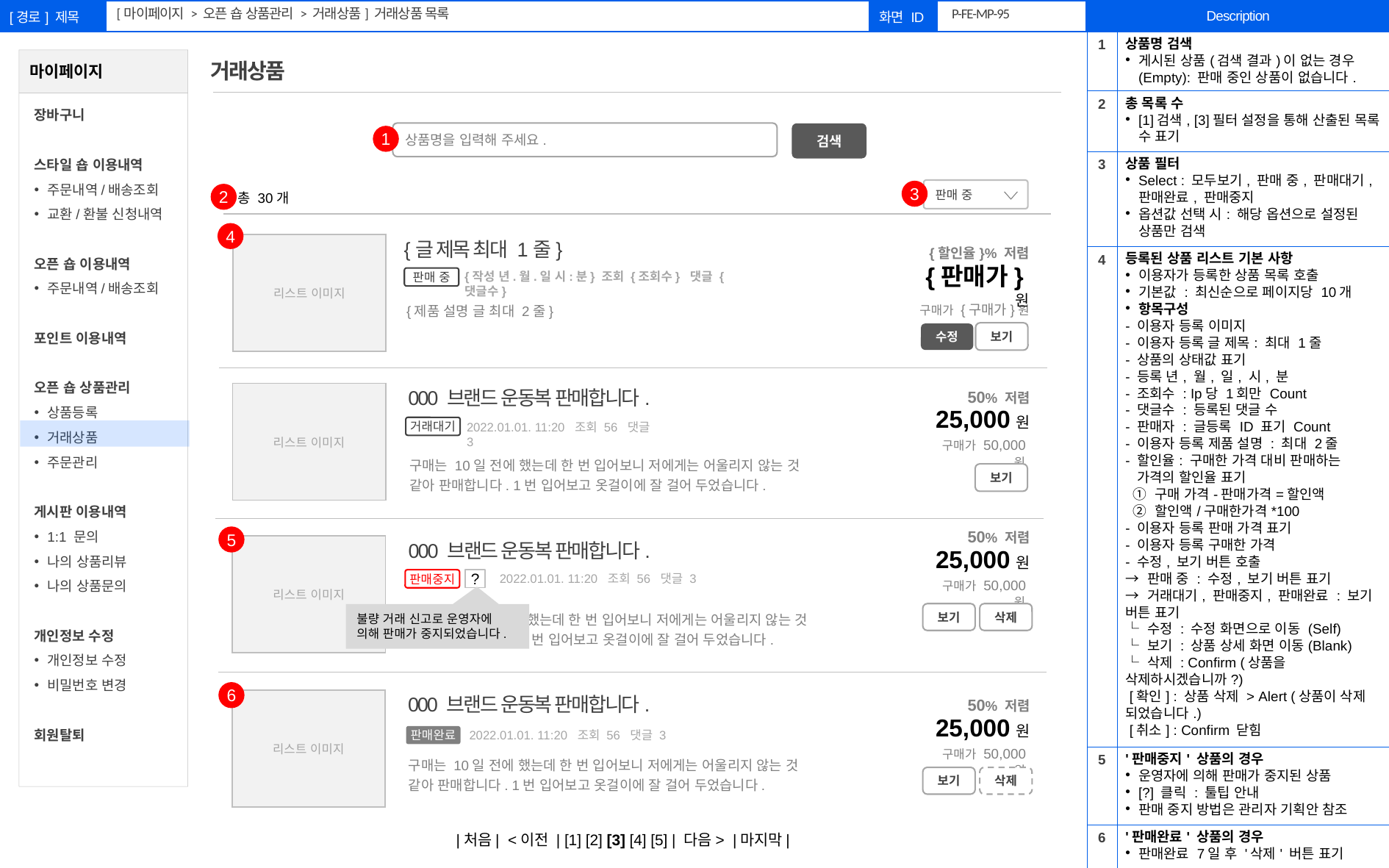

[마이페이지 > 오픈 숍 상품관리 > 거래상품] 거래상품 목록
# P-FE-MP-95
| 1 | 상품명 검색 게시된 상품(검색 결과)이 없는 경우(Empty): 판매 중인 상품이 없습니다. |
| --- | --- |
| 2 | 총 목록 수 [1]검색, [3]필터 설정을 통해 산출된 목록 수 표기 |
| 3 | 상품 필터 Select : 모두보기, 판매 중, 판매대기, 판매완료, 판매중지 옵션값 선택 시: 해당 옵션으로 설정된 상품만 검색 |
| 4 | 등록된 상품 리스트 기본 사항 이용자가 등록한 상품 목록 호출 기본값 : 최신순으로 페이지당 10개 항목구성 - 이용자 등록 이미지 - 이용자 등록 글 제목: 최대 1줄 - 상품의 상태값 표기 - 등록 년, 월, 일, 시, 분 - 조회수 : Ip당 1회만 Count - 댓글수 : 등록된 댓글 수 - 판매자 : 글등록 ID 표기 Count - 이용자 등록 제품 설명 : 최대 2줄 - 할인율: 구매한 가격 대비 판매하는 가격의 할인율 표기 ① 구매 가격-판매가격=할인액 ② 할인액/구매한가격\*100 - 이용자 등록 판매 가격 표기 - 이용자 등록 구매한 가격 - 수정, 보기 버튼 호출 → 판매 중 : 수정, 보기 버튼 표기 → 거래대기, 판매중지, 판매완료 : 보기 버튼 표기 └ 수정 : 수정 화면으로 이동 (Self) └ 보기 : 상품 상세 화면 이동(Blank) └ 삭제 : Confirm (상품을 삭제하시겠습니까?) [확인] : 상품 삭제 > Alert (상품이 삭제 되었습니다.) [취소] : Confirm 닫힘 |
| 5 | '판매중지' 상품의 경우 운영자에 의해 판매가 중지된 상품 [?] 클릭 : 툴팁 안내 판매 중지 방법은 관리자 기획안 참조 |
| 6 | '판매완료' 상품의 경우 판매완료 7일 후 '삭제' 버튼 표기 |
거래상품
상품명을 입력해 주세요.
검색
1
판매 중

3
총 30개
2
4
|  |
| --- |
{글 제목 최대 1줄}
{할인율}% 저렴
{판매가}원
{작성 년.월.일 시:분} 조회 {조회수}  댓글 {댓글수}
판매 중
리스트 이미지
구매가 {구매가}원
{제품 설명 글 최대 2줄}
보기
수정
50% 저렴
25,000원
구매가 50,000원
보기
|  |
| --- |
000 브랜드 운동복 판매합니다.
2022.01.01. 11:20  조회 56  댓글 3
거래대기

리스트 이미지
구매는 10일 전에 했는데 한 번 입어보니 저에게는 어울리지 않는 것 같아 판매합니다. 1번 입어보고 옷걸이에 잘 걸어 두었습니다.
50% 저렴
5
|  |
| --- |
000 브랜드 운동복 판매합니다.
25,000원
2022.01.01. 11:20  조회 56  댓글 3
?
판매중지
구매가 50,000원
리스트 이미지
구매는 10일 전에 했는데 한 번 입어보니 저에게는 어울리지 않는 것 같아 판매합니다. 1번 입어보고 옷걸이에 잘 걸어 두었습니다.
보기
삭제
불량 거래 신고로 운영자에 의해 판매가 중지되었습니다.
6
|  |
| --- |
50% 저렴
000 브랜드 운동복 판매합니다.
25,000원
2022.01.01. 11:20  조회 56  댓글 3
판매완료
리스트 이미지
구매가 50,000원
구매는 10일 전에 했는데 한 번 입어보니 저에게는 어울리지 않는 것 같아 판매합니다. 1번 입어보고 옷걸이에 잘 걸어 두었습니다.
보기
삭제
|처음|  <이전 | [1] [2] [3] [4] [5] | 다음>  |마지막|